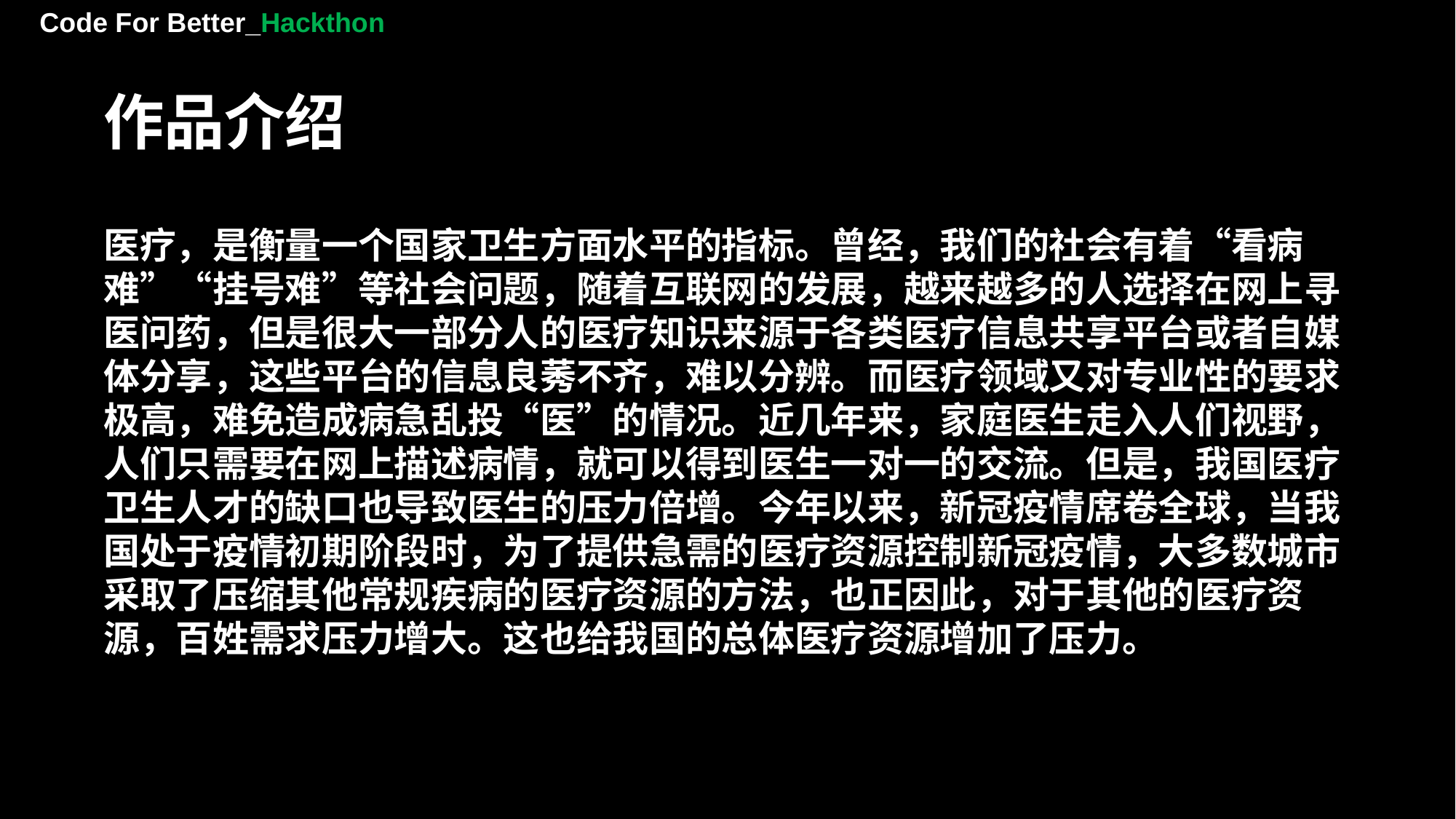

Code For Better_Hackthon
作品介绍
医疗，是衡量一个国家卫生方面水平的指标。曾经，我们的社会有着“看病难”“挂号难”等社会问题，随着互联网的发展，越来越多的人选择在网上寻医问药，但是很大一部分人的医疗知识来源于各类医疗信息共享平台或者自媒体分享，这些平台的信息良莠不齐，难以分辨。而医疗领域又对专业性的要求极高，难免造成病急乱投“医”的情况。近几年来，家庭医生走入人们视野，人们只需要在网上描述病情，就可以得到医生一对一的交流。但是，我国医疗卫生人才的缺口也导致医生的压力倍增。今年以来，新冠疫情席卷全球，当我国处于疫情初期阶段时，为了提供急需的医疗资源控制新冠疫情，大多数城市采取了压缩其他常规疾病的医疗资源的方法，也正因此，对于其他的医疗资源，百姓需求压力增大。这也给我国的总体医疗资源增加了压力。